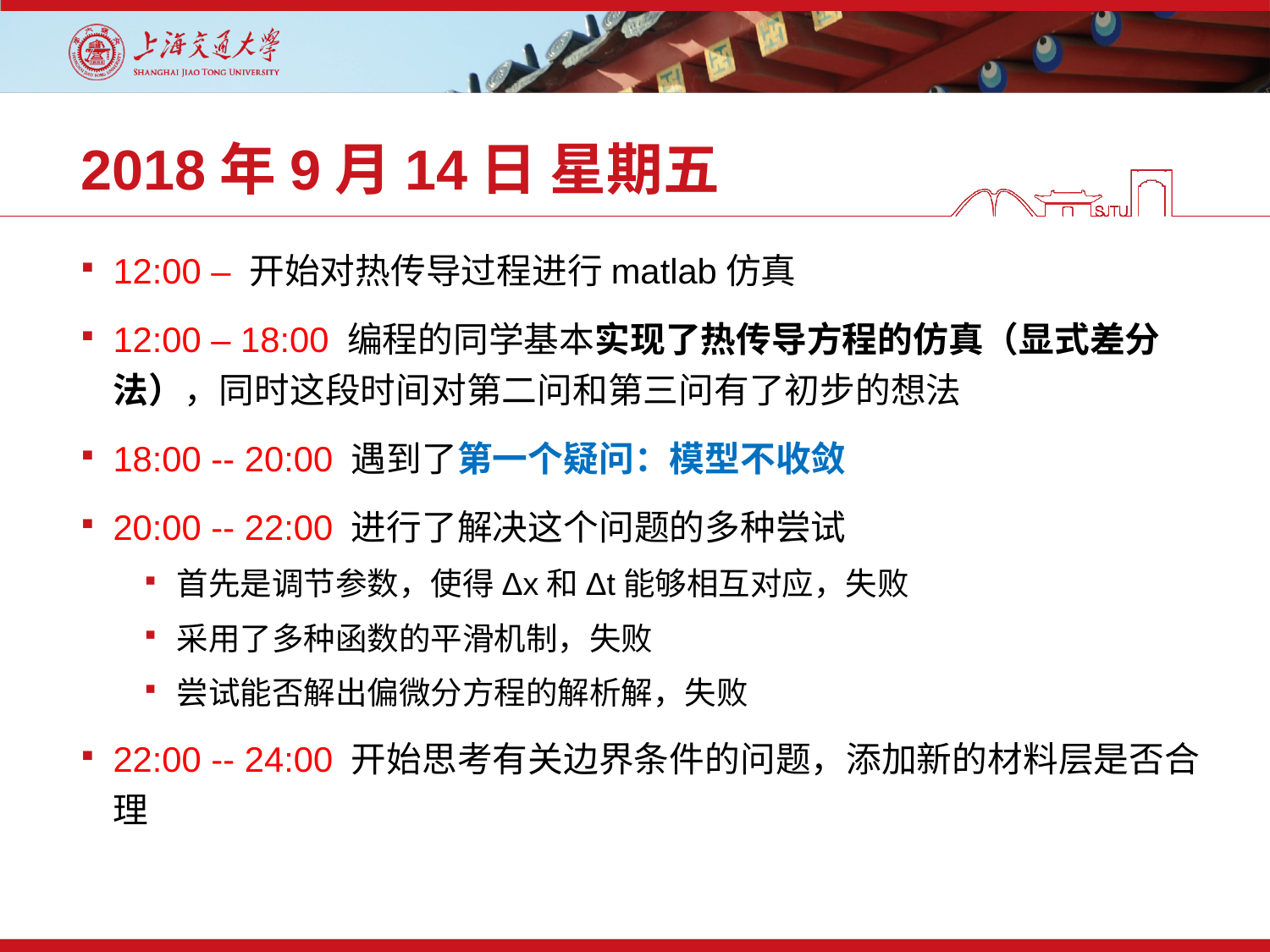

# 2018年9月14日 星期五
12:00 – 开始对热传导过程进行matlab仿真
12:00 – 18:00 编程的同学基本实现了热传导方程的仿真（显式差分法），同时这段时间对第二问和第三问有了初步的想法
18:00 -- 20:00 遇到了第一个疑问：模型不收敛
20:00 -- 22:00 进行了解决这个问题的多种尝试
首先是调节参数，使得Δx和Δt能够相互对应，失败
采用了多种函数的平滑机制，失败
尝试能否解出偏微分方程的解析解，失败
22:00 -- 24:00 开始思考有关边界条件的问题，添加新的材料层是否合理